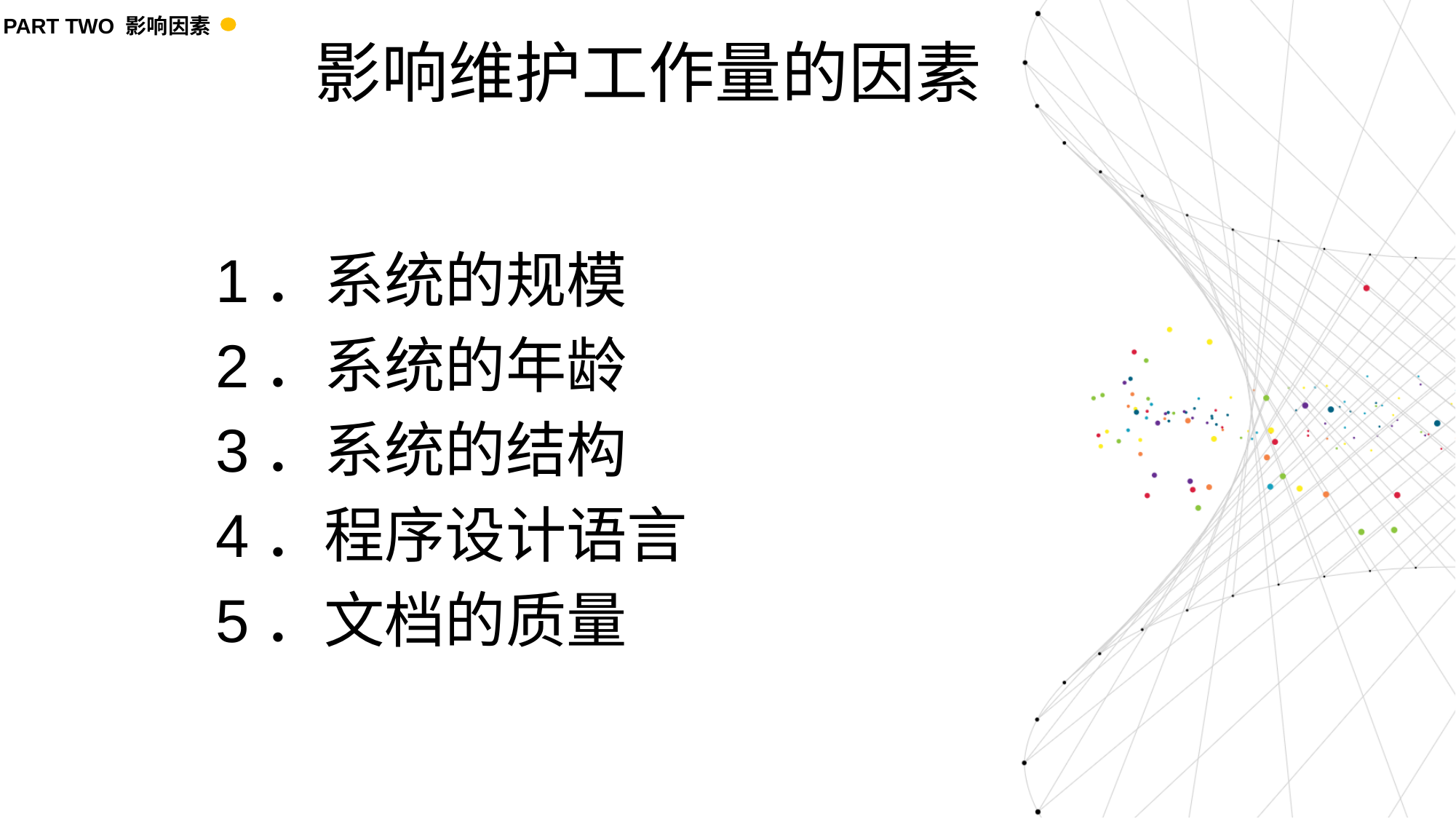

PART TWO 影响因素

影响维护工作量的因素
1．系统的规模
2．系统的年龄
3．系统的结构
4．程序设计语言
5．文档的质量